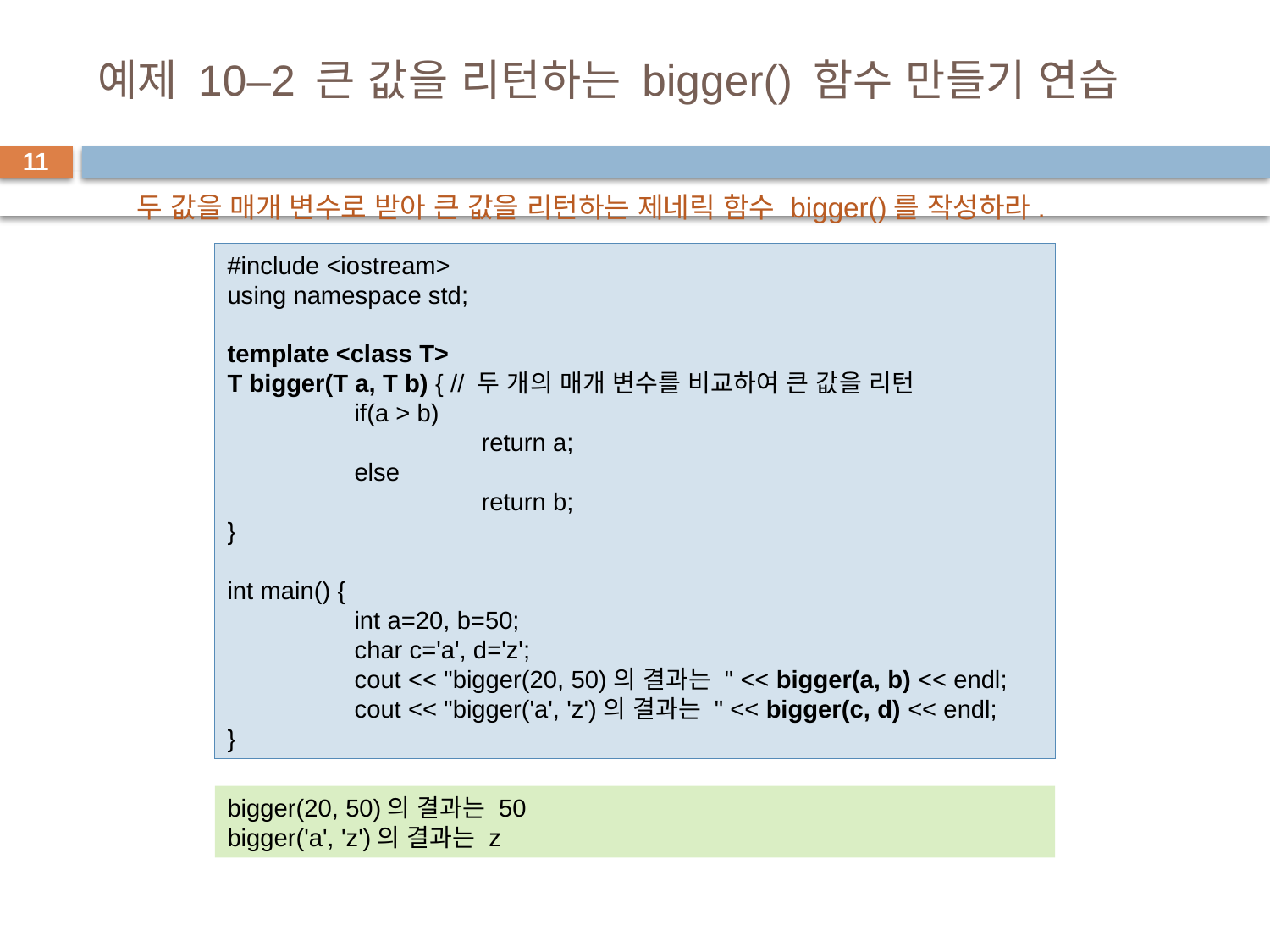

# 예제 10–2 큰 값을 리턴하는 bigger() 함수 만들기 연습
11
두 값을 매개 변수로 받아 큰 값을 리턴하는 제네릭 함수 bigger()를 작성하라.
#include <iostream>
using namespace std;

template <class T>
T bigger(T a, T b) { // 두 개의 매개 변수를 비교하여 큰 값을 리턴
	if(a > b)
		return a;
	else
		return b;
}

int main() {
	int a=20, b=50;
	char c='a', d='z';
	cout << "bigger(20, 50)의 결과는 " << bigger(a, b) << endl;
	cout << "bigger('a', 'z')의 결과는 " << bigger(c, d) << endl;
}
bigger(20, 50)의 결과는 50
bigger('a', 'z')의 결과는 z